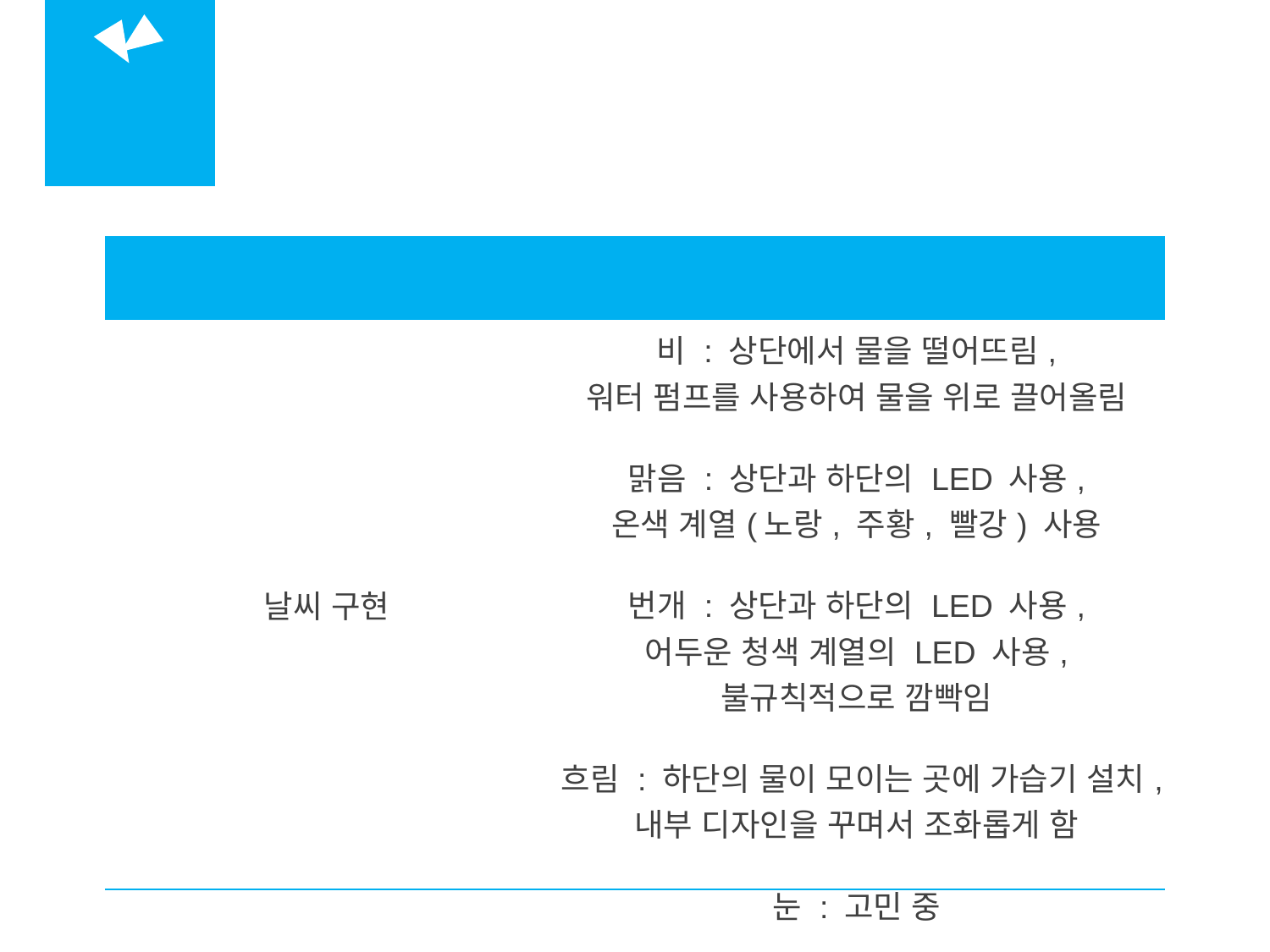

07
Our
choice
| 조사 내용 | Our choice |
| --- | --- |
| 날씨 구현 | 비 : 상단에서 물을 떨어뜨림, 워터 펌프를 사용하여 물을 위로 끌어올림 맑음 : 상단과 하단의 LED 사용, 온색 계열(노랑, 주황, 빨강) 사용 번개 : 상단과 하단의 LED 사용, 어두운 청색 계열의 LED 사용, 불규칙적으로 깜빡임 흐림 : 하단의 물이 모이는 곳에 가습기 설치, 내부 디자인을 꾸며서 조화롭게 함 눈 : 고민 중 |